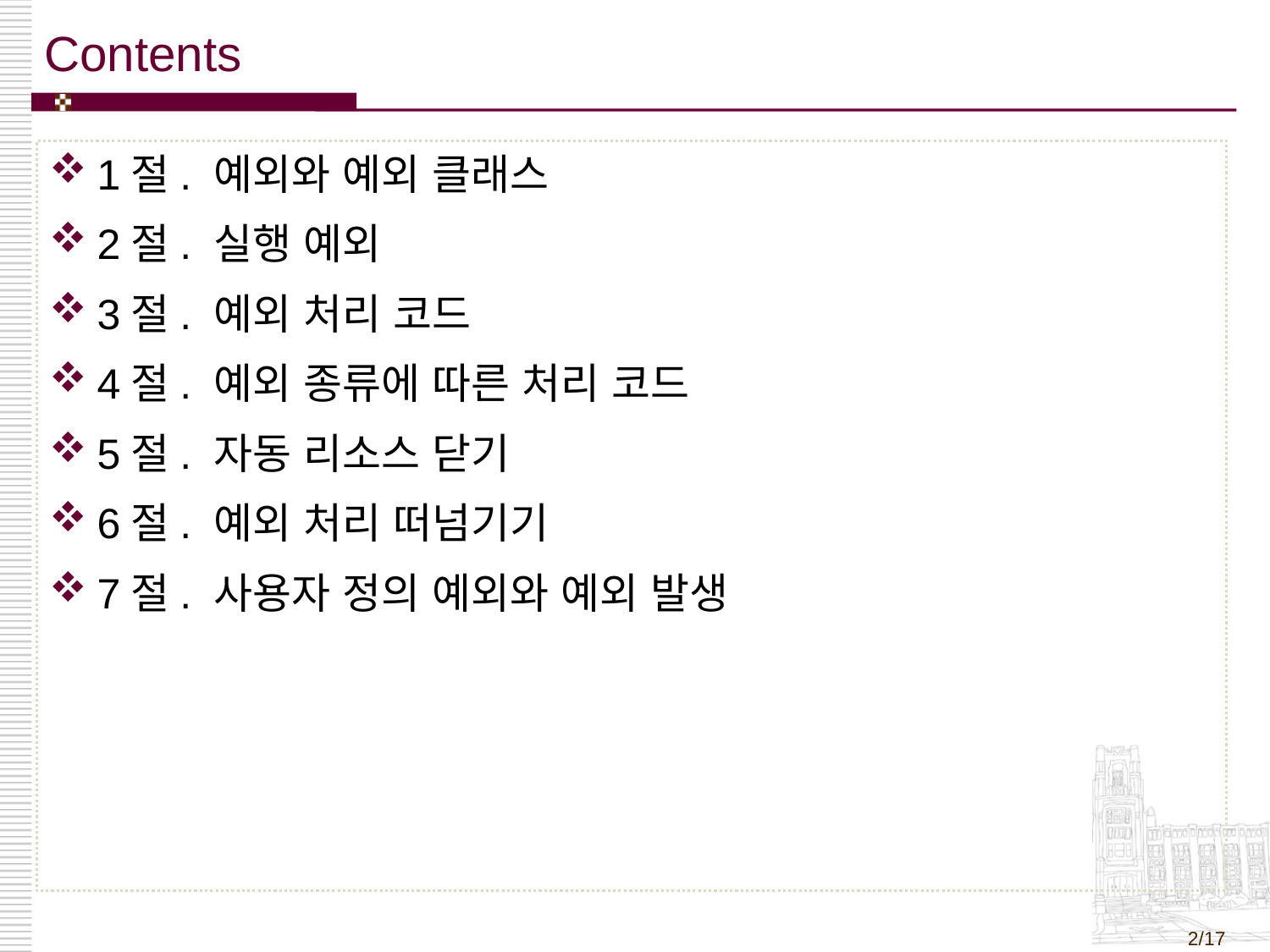

1절. 예외와 예외 클래스
2절. 실행 예외
3절. 예외 처리 코드
4절. 예외 종류에 따른 처리 코드
5절. 자동 리소스 닫기
6절. 예외 처리 떠넘기기
7절. 사용자 정의 예외와 예외 발생